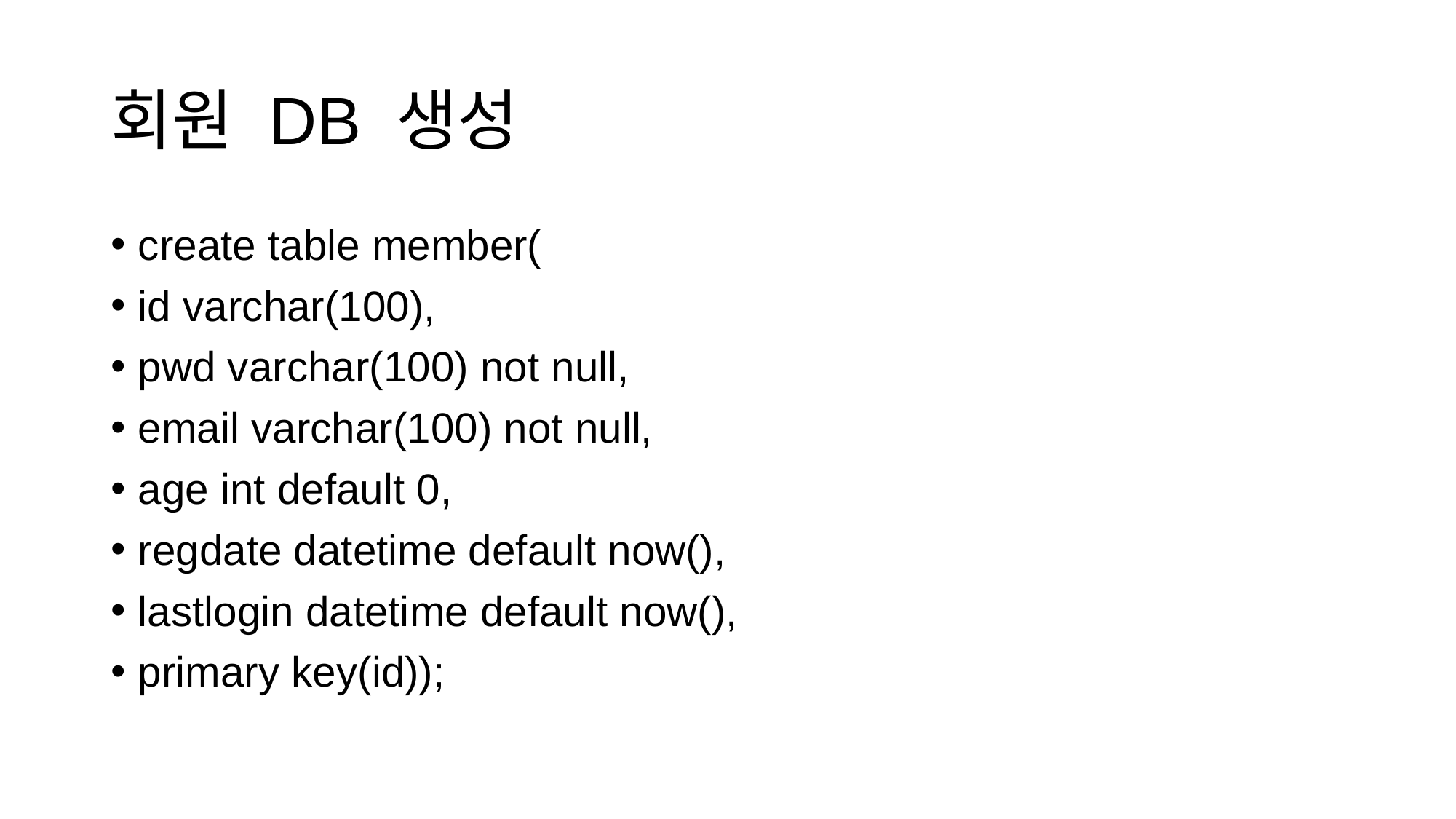

# 회원 DB 생성
create table member(
id varchar(100),
pwd varchar(100) not null,
email varchar(100) not null,
age int default 0,
regdate datetime default now(),
lastlogin datetime default now(),
primary key(id));